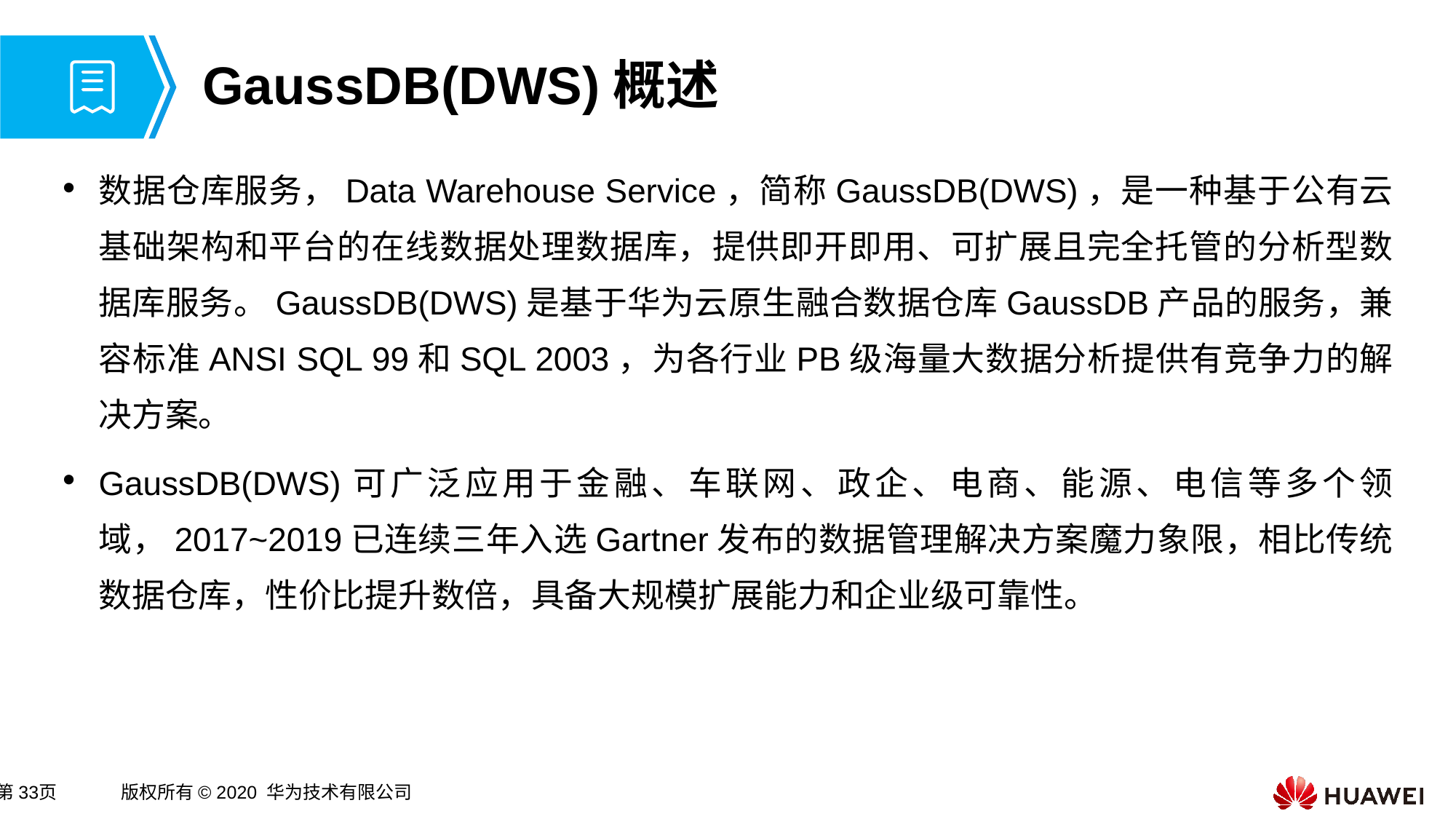

# GaussDB(DWS)概述
数据仓库服务，Data Warehouse Service，简称GaussDB(DWS)，是一种基于公有云基础架构和平台的在线数据处理数据库，提供即开即用、可扩展且完全托管的分析型数据库服务。GaussDB(DWS)是基于华为云原生融合数据仓库GaussDB产品的服务，兼容标准ANSI SQL 99和SQL 2003，为各行业PB级海量大数据分析提供有竞争力的解决方案。
GaussDB(DWS)可广泛应用于金融、车联网、政企、电商、能源、电信等多个领域，2017~2019已连续三年入选Gartner发布的数据管理解决方案魔力象限，相比传统数据仓库，性价比提升数倍，具备大规模扩展能力和企业级可靠性。